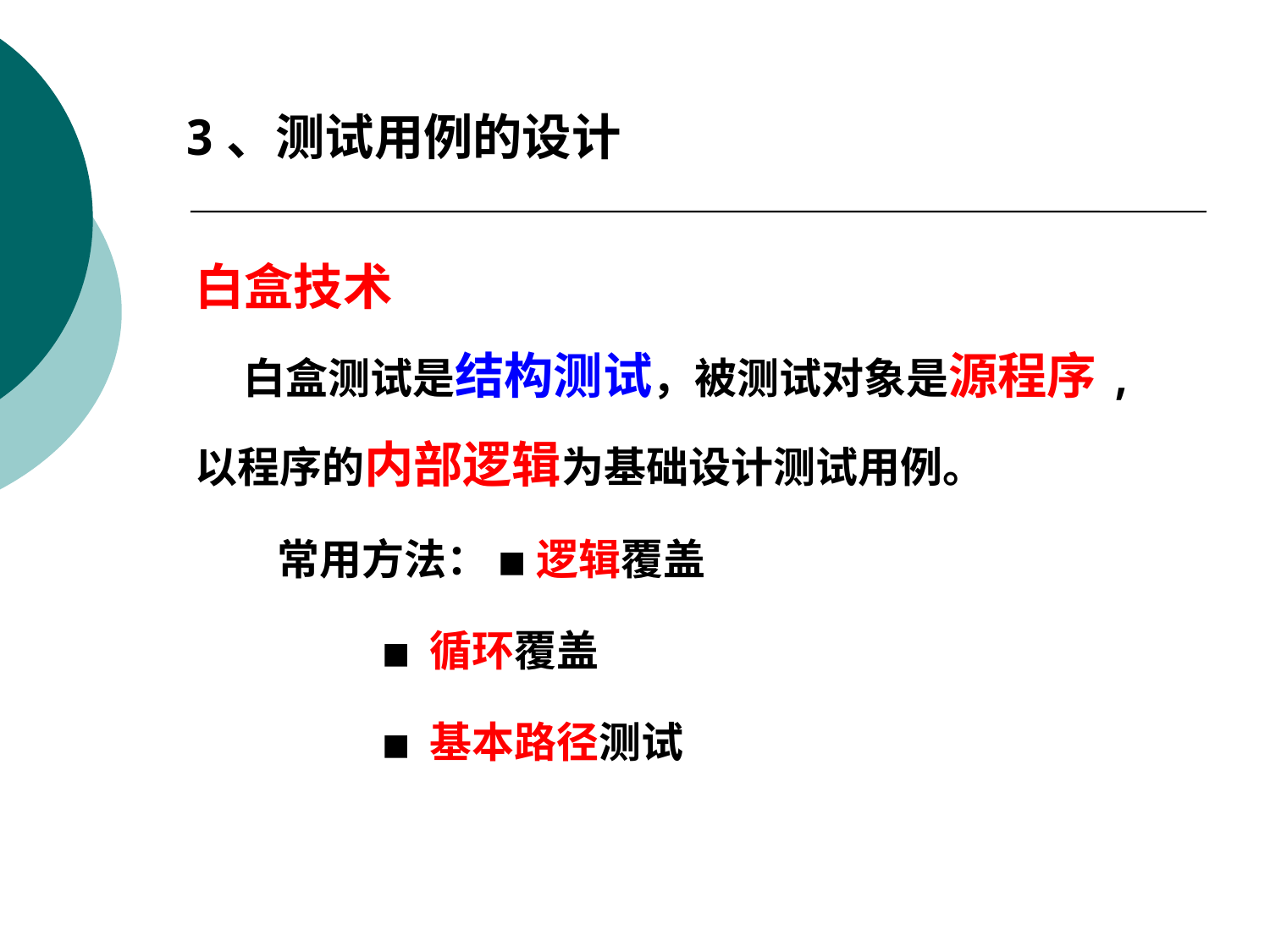

3、测试用例的设计
白盒技术
    白盒测试是结构测试，被测试对象是源程序,
以程序的内部逻辑为基础设计测试用例。
常用方法： ■ 逻辑覆盖
           ■ 循环覆盖
           ■ 基本路径测试